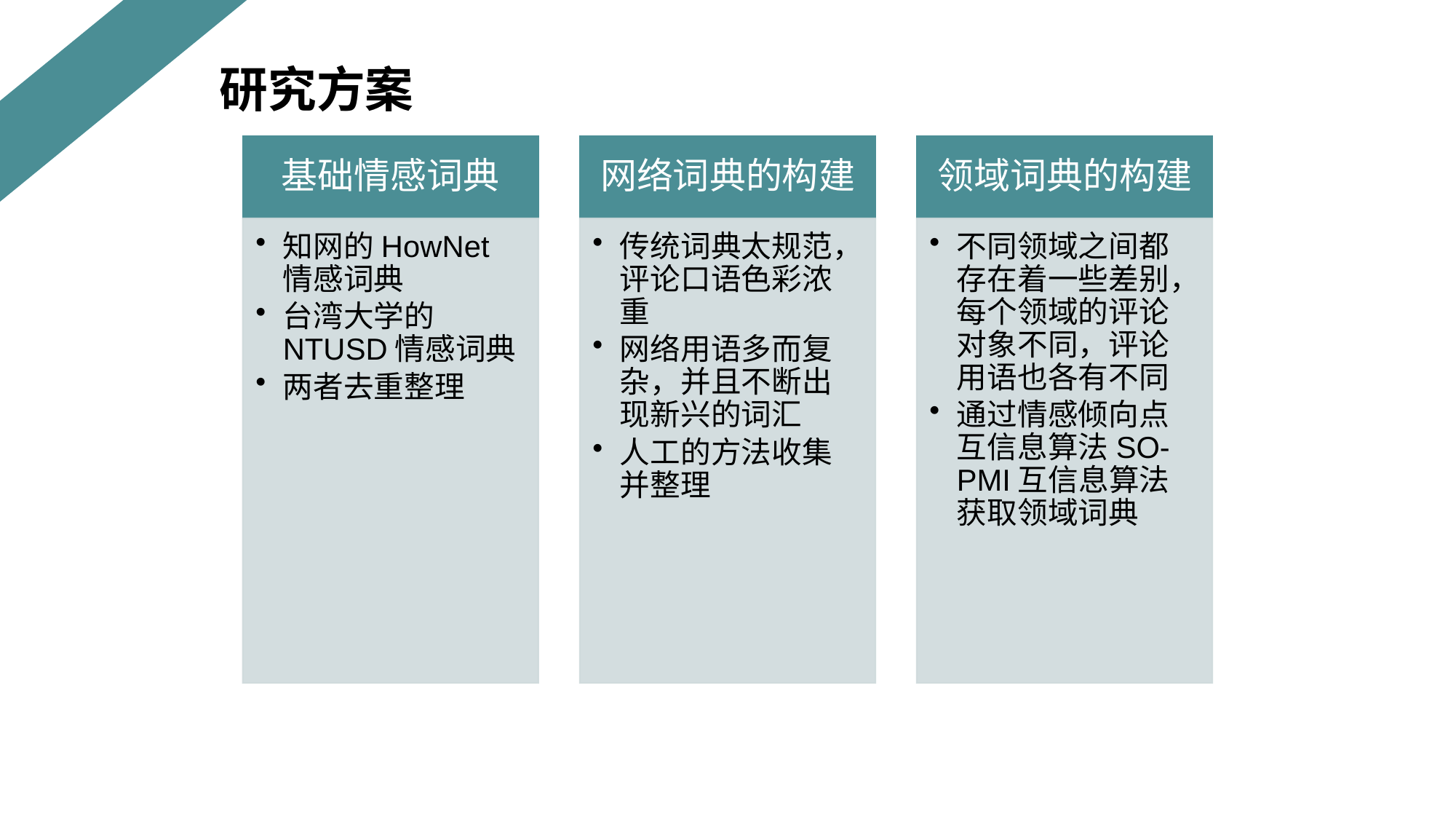

研究方案
基础情感词典
知网的HowNet情感词典
台湾大学的NTUSD情感词典
两者去重整理
网络词典的构建
传统词典太规范，评论口语色彩浓重
网络用语多而复杂，并且不断出现新兴的词汇
人工的方法收集并整理
领域词典的构建
不同领域之间都存在着一些差别，每个领域的评论对象不同，评论用语也各有不同
通过情感倾向点互信息算法SO-PMI互信息算法获取领域词典
特征
提取
01